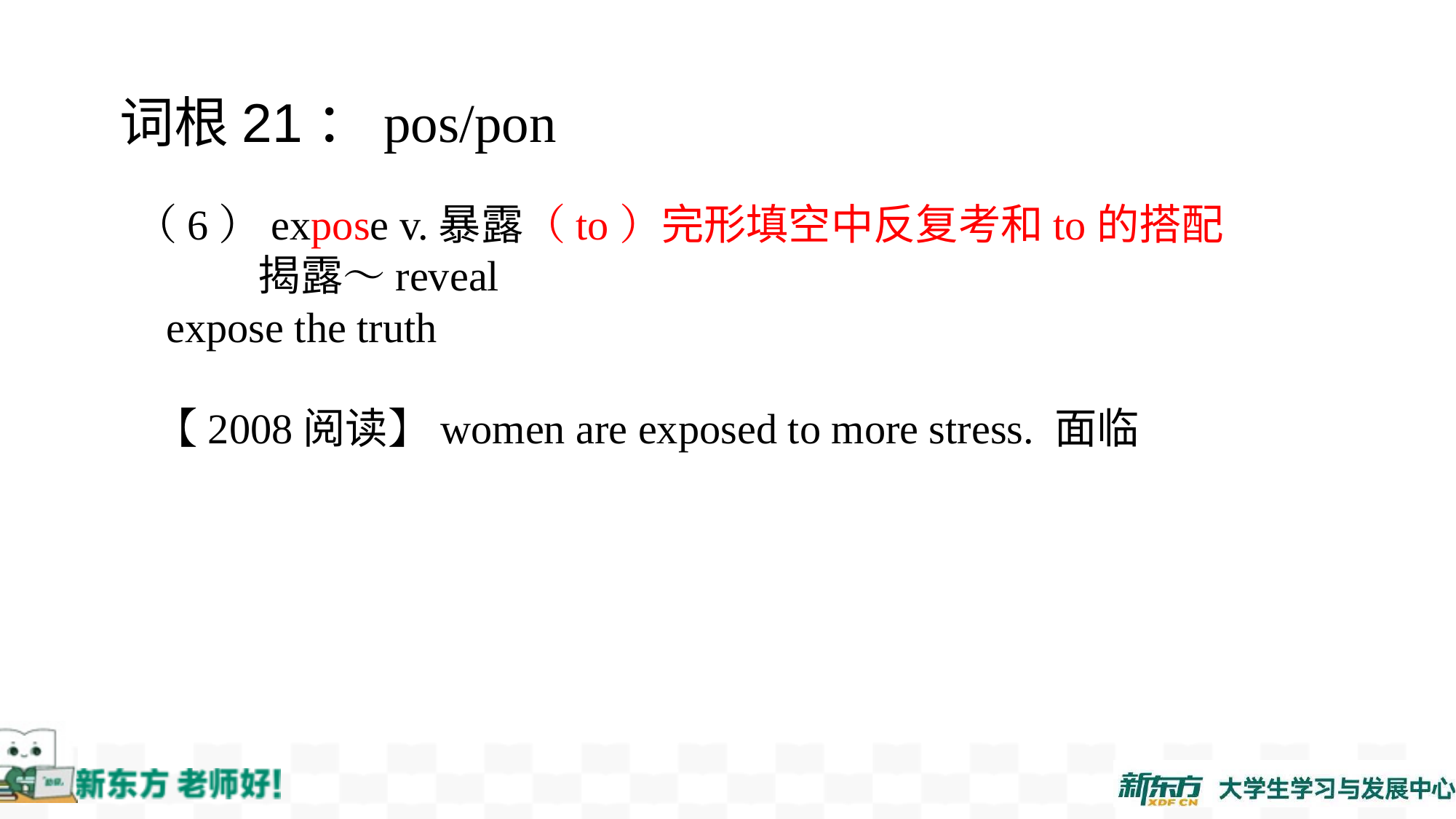

词根21：pos/pon
（6）expose v.暴露（to）完形填空中反复考和to的搭配
            揭露～reveal
   expose the truth

 【2008阅读】women are exposed to more stress. 面临